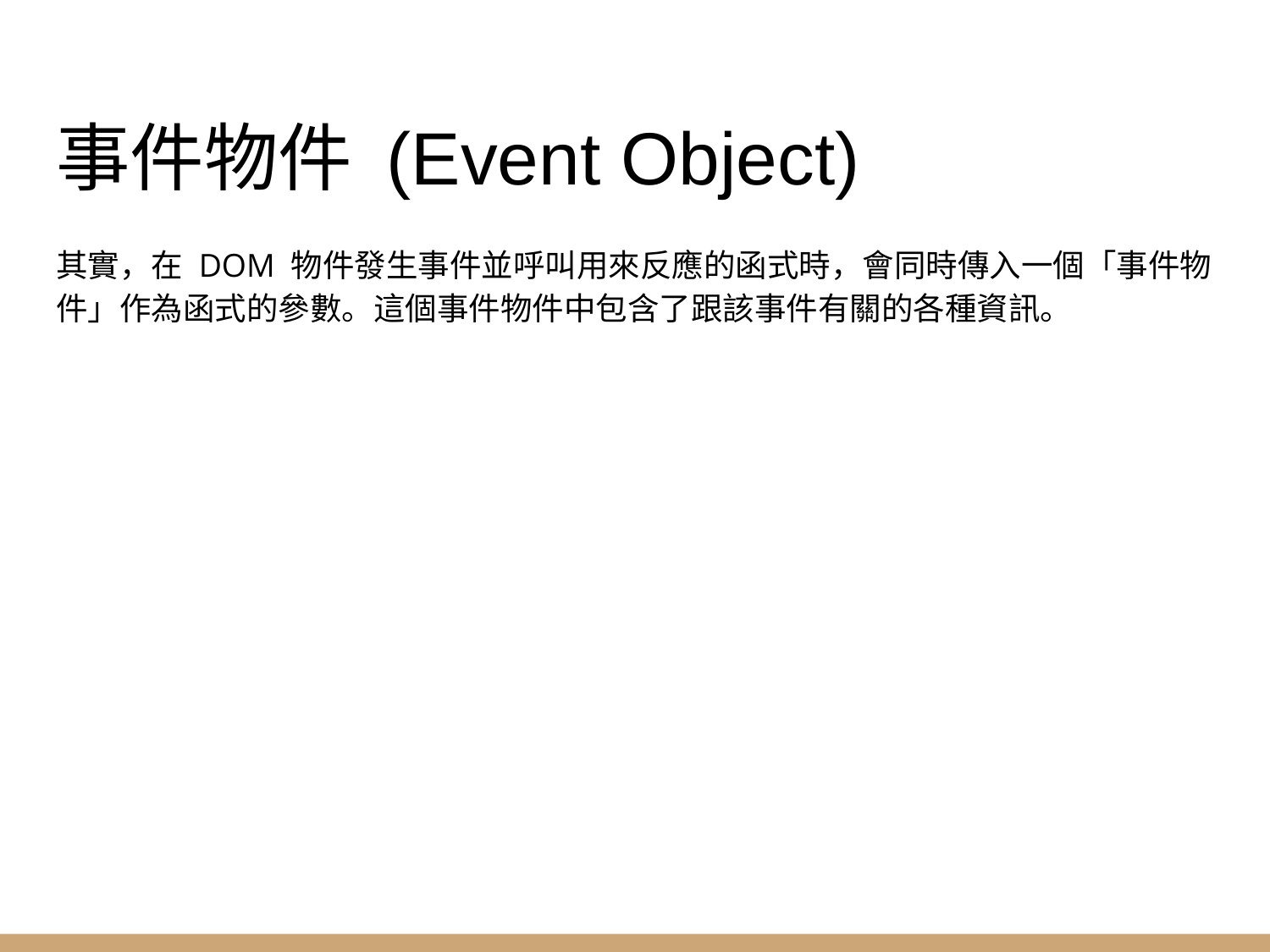

# 事件物件 (Event Object)
其實，在 DOM 物件發生事件並呼叫用來反應的函式時，會同時傳入一個「事件物件」作為函式的參數。這個事件物件中包含了跟該事件有關的各種資訊。